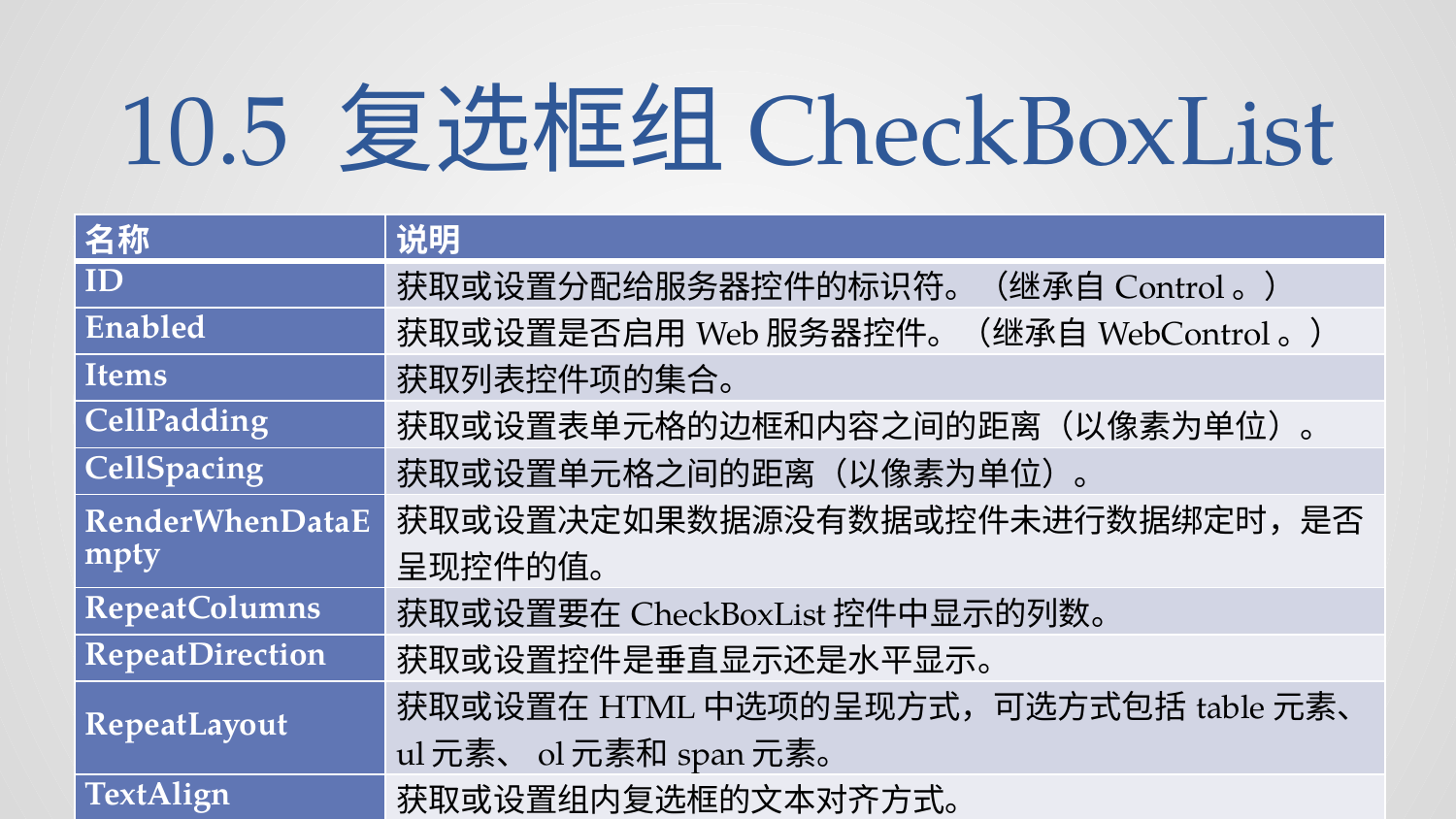

# 10.5 复选框组CheckBoxList
| 名称 | 说明 |
| --- | --- |
| ID | 获取或设置分配给服务器控件的标识符。（继承自Control。） |
| Enabled | 获取或设置是否启用Web服务器控件。（继承自WebControl。） |
| Items | 获取列表控件项的集合。 |
| CellPadding | 获取或设置表单元格的边框和内容之间的距离（以像素为单位）。 |
| CellSpacing | 获取或设置单元格之间的距离（以像素为单位）。 |
| RenderWhenDataEmpty | 获取或设置决定如果数据源没有数据或控件未进行数据绑定时，是否呈现控件的值。 |
| RepeatColumns | 获取或设置要在CheckBoxList控件中显示的列数。 |
| RepeatDirection | 获取或设置控件是垂直显示还是水平显示。 |
| RepeatLayout | 获取或设置在HTML中选项的呈现方式，可选方式包括table元素、ul元素、ol元素和span元素。 |
| TextAlign | 获取或设置组内复选框的文本对齐方式。 |